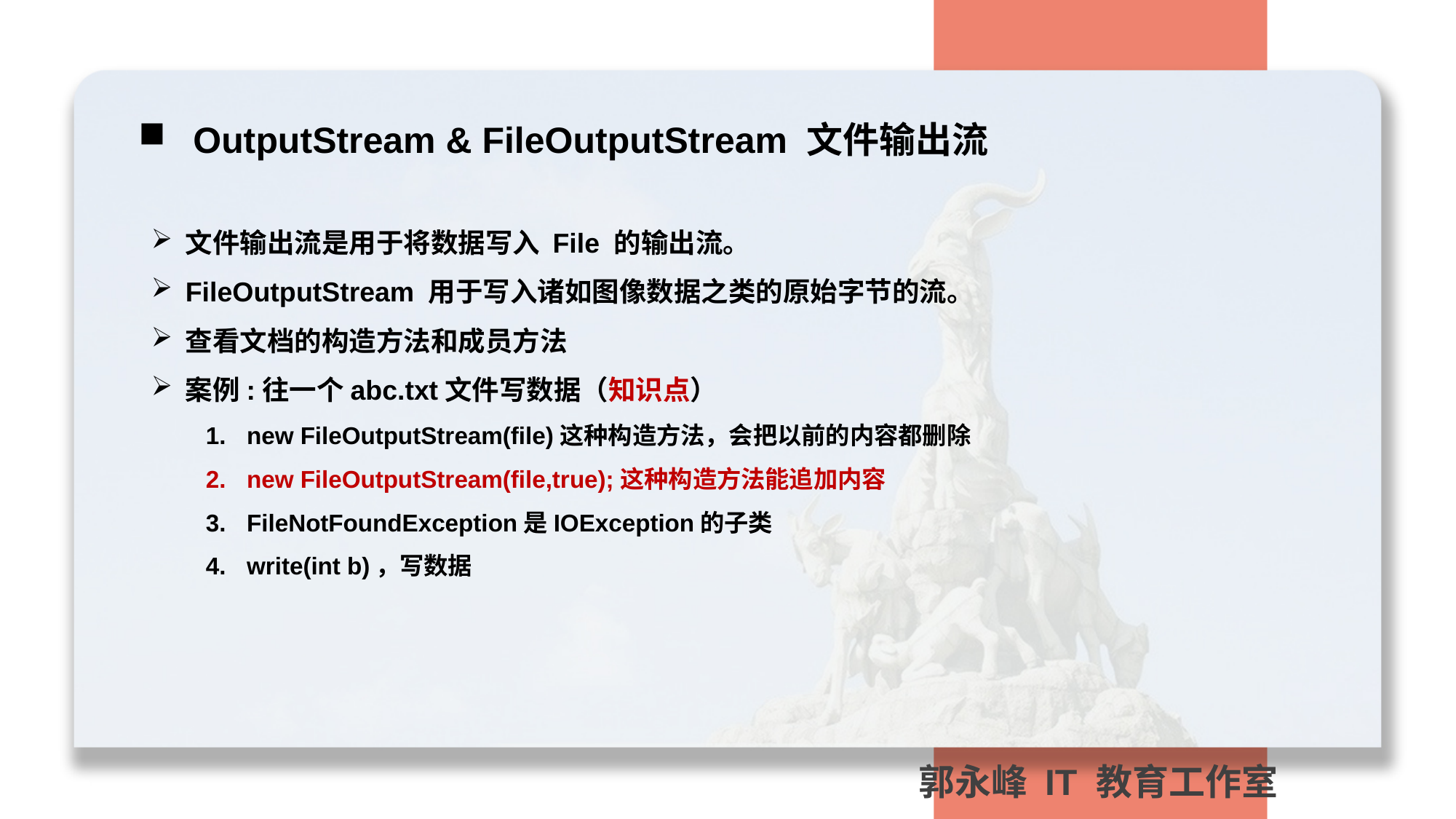

OutputStream & FileOutputStream 文件输出流
文件输出流是用于将数据写入 File 的输出流。
FileOutputStream 用于写入诸如图像数据之类的原始字节的流。
查看文档的构造方法和成员方法
案例:往一个abc.txt文件写数据（知识点）
new FileOutputStream(file)这种构造方法，会把以前的内容都删除
new FileOutputStream(file,true);这种构造方法能追加内容
FileNotFoundException是IOException的子类
write(int b)，写数据